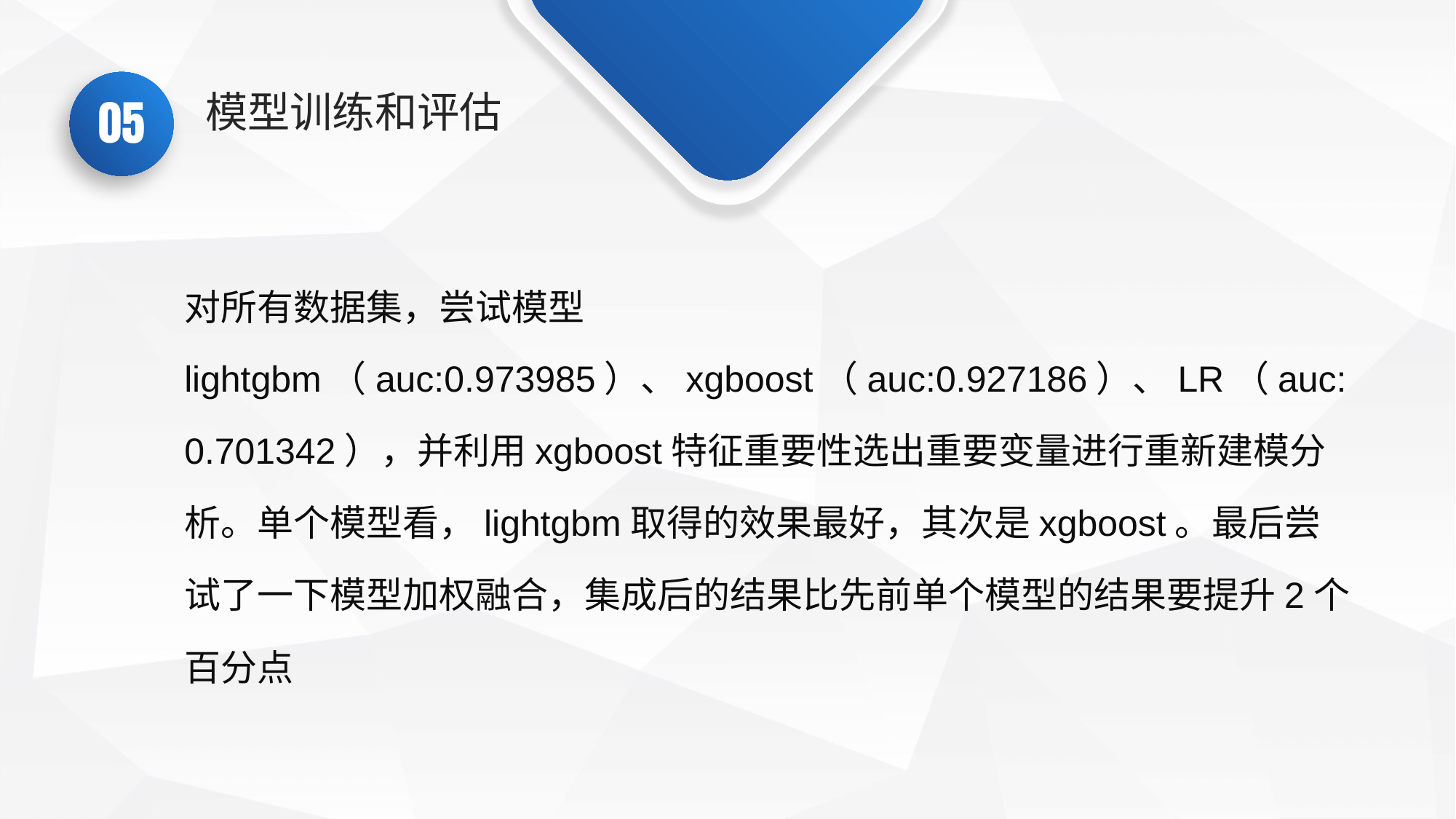

模型评估和训练
05
模型训练和评估
对所有数据集，尝试模型lightgbm（auc:0.973985）、xgboost（auc:0.927186）、LR（auc:0.701342），并利用xgboost特征重要性选出重要变量进行重新建模分析。单个模型看，lightgbm取得的效果最好，其次是xgboost。最后尝试了一下模型加权融合，集成后的结果比先前单个模型的结果要提升2个百分点